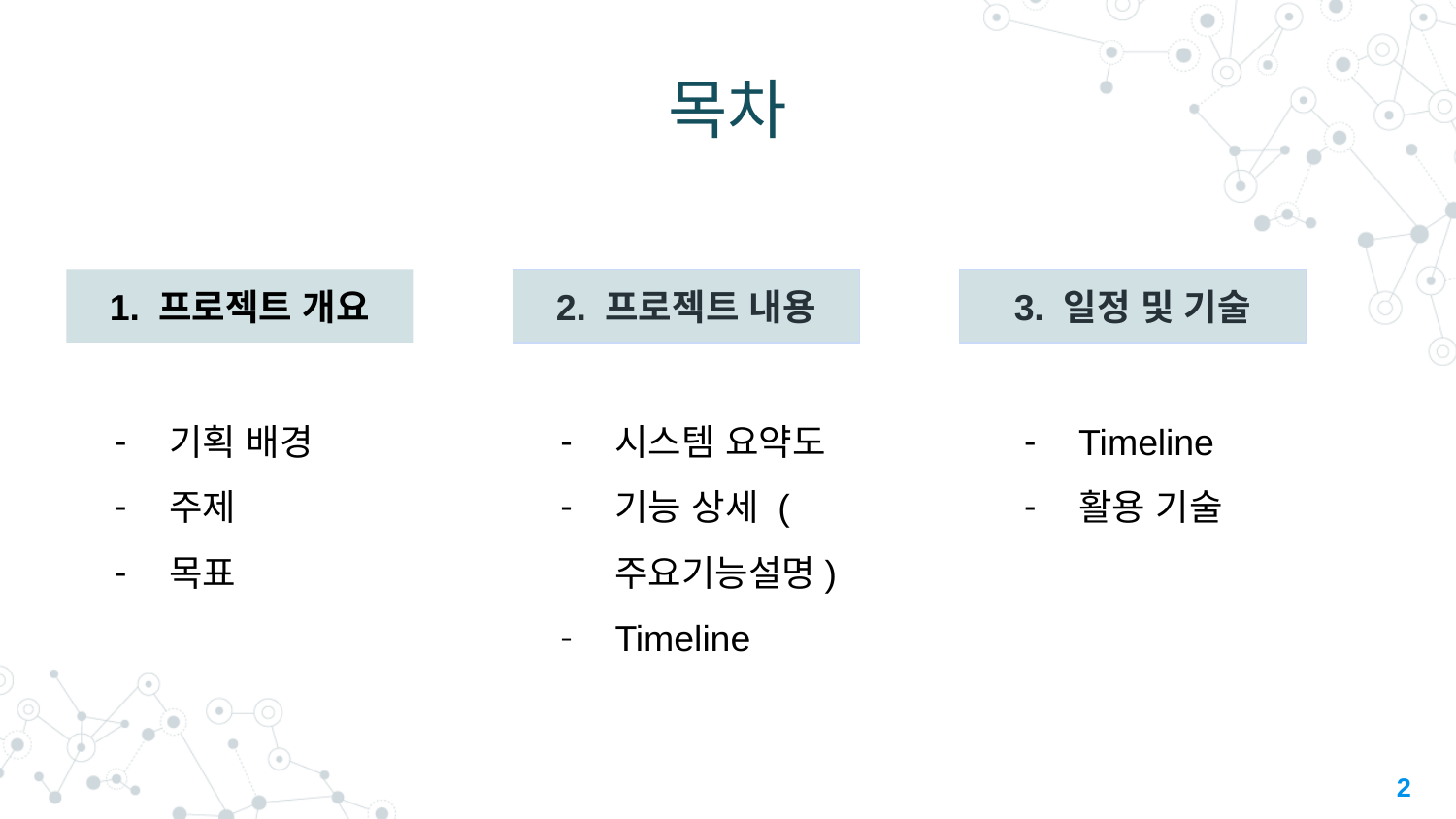

# 목차
2. 프로젝트 내용
1. 프로젝트 개요
3. 일정 및 기술
기획 배경
주제
목표
시스템 요약도
기능 상세 (주요기능설명)
Timeline
Timeline
활용 기술
2